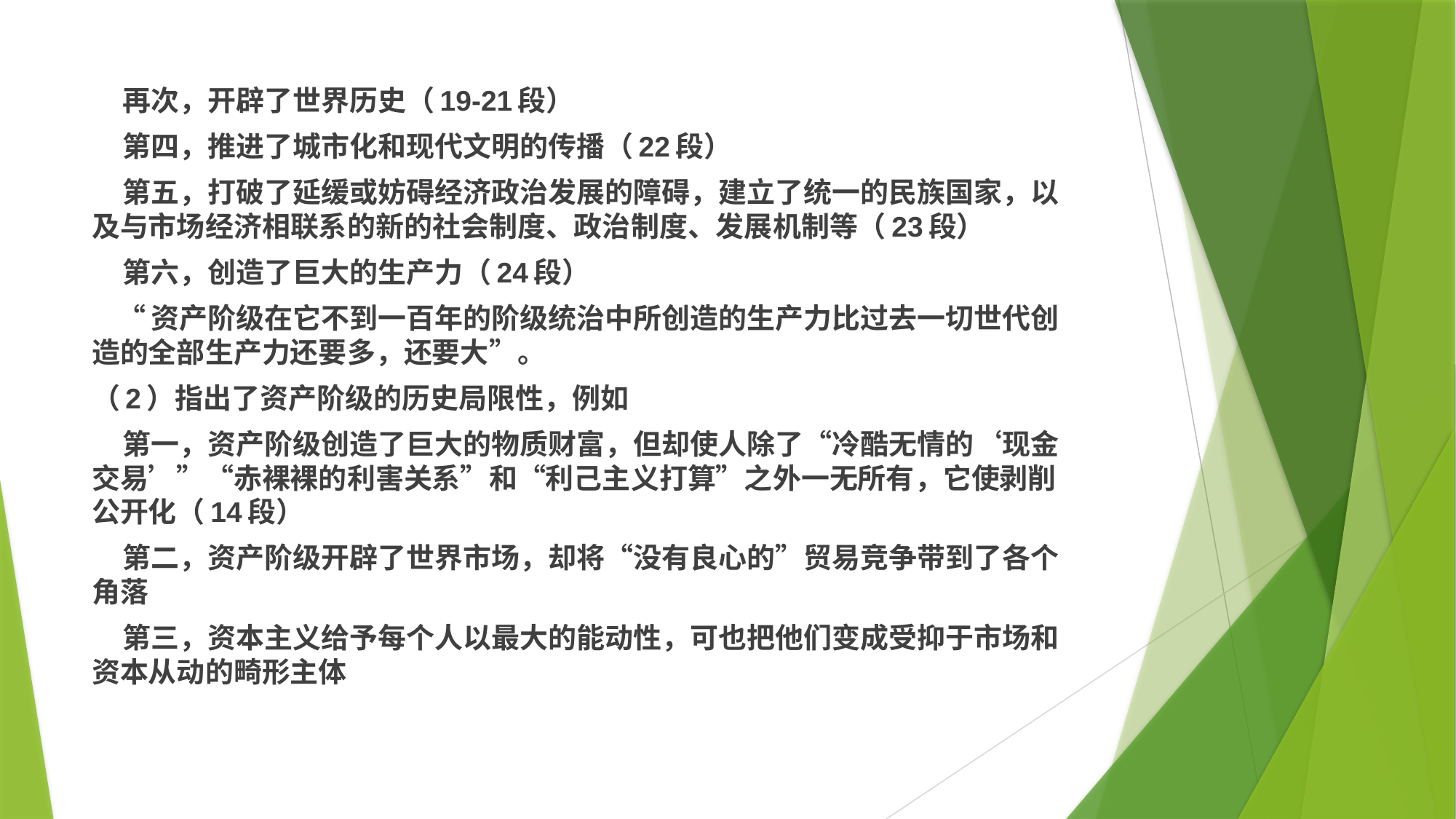

再次，开辟了世界历史（19-21段）
    第四，推进了城市化和现代文明的传播（22段）
    第五，打破了延缓或妨碍经济政治发展的障碍，建立了统一的民族国家，以及与市场经济相联系的新的社会制度、政治制度、发展机制等（23段）
    第六，创造了巨大的生产力（24段）
    “资产阶级在它不到一百年的阶级统治中所创造的生产力比过去一切世代创造的全部生产力还要多，还要大”。
（2）指出了资产阶级的历史局限性，例如
    第一，资产阶级创造了巨大的物质财富，但却使人除了“冷酷无情的‘现金交易’”“赤裸裸的利害关系”和“利己主义打算”之外一无所有，它使剥削公开化（14段）
    第二，资产阶级开辟了世界市场，却将“没有良心的”贸易竞争带到了各个角落
    第三，资本主义给予每个人以最大的能动性，可也把他们变成受抑于市场和资本从动的畸形主体